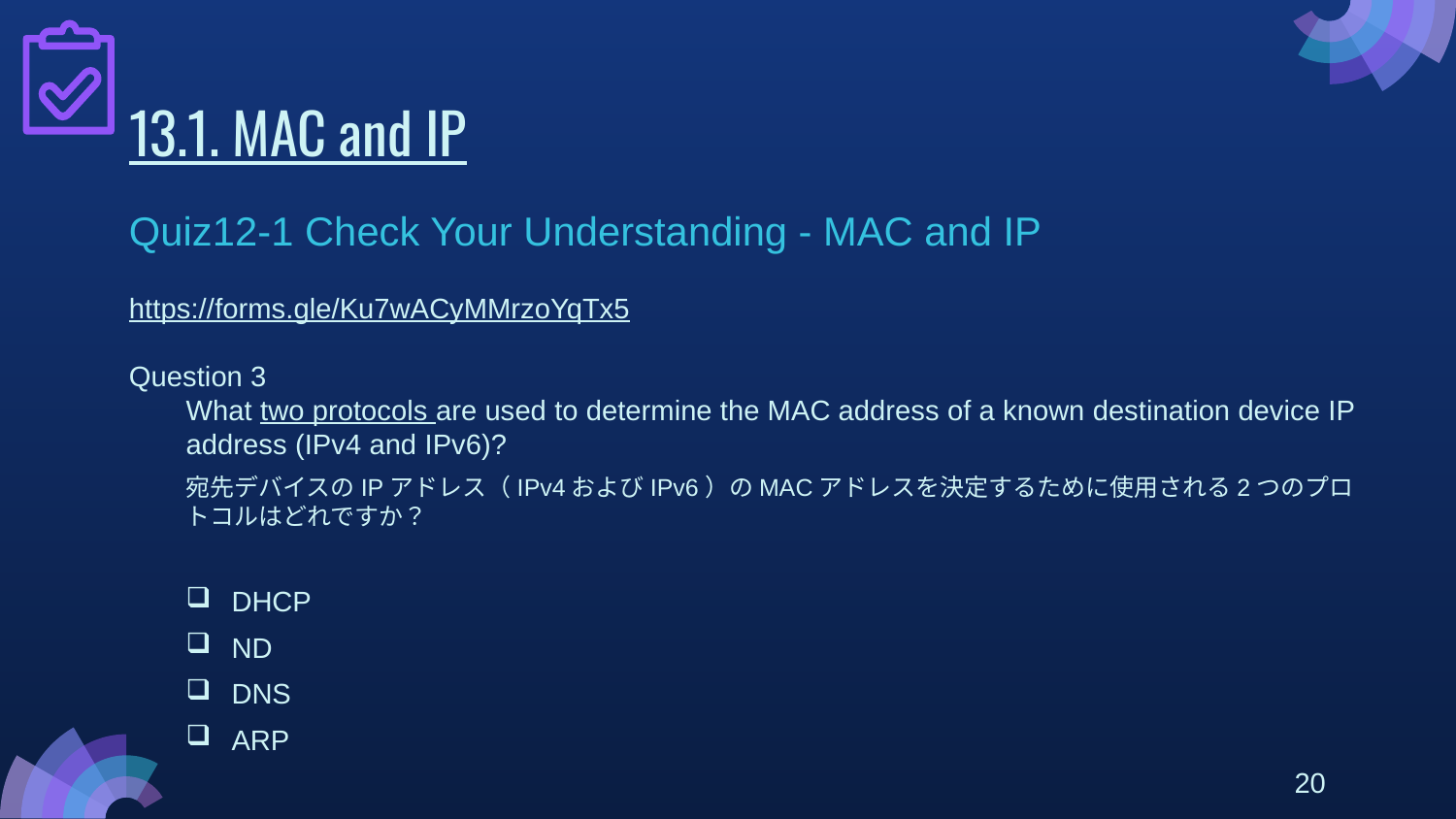

# 13.1. MAC and IP
Quiz12-1 Check Your Understanding - MAC and IP
https://forms.gle/Ku7wACyMMrzoYqTx5

Question 3
What two protocols are used to determine the MAC address of a known destination device IP address (IPv4 and IPv6)?
宛先デバイスのIPアドレス（IPv4およびIPv6）のMACアドレスを決定するために使用される2つのプロトコルはどれですか？

DHCP
ND
DNS
ARP
20